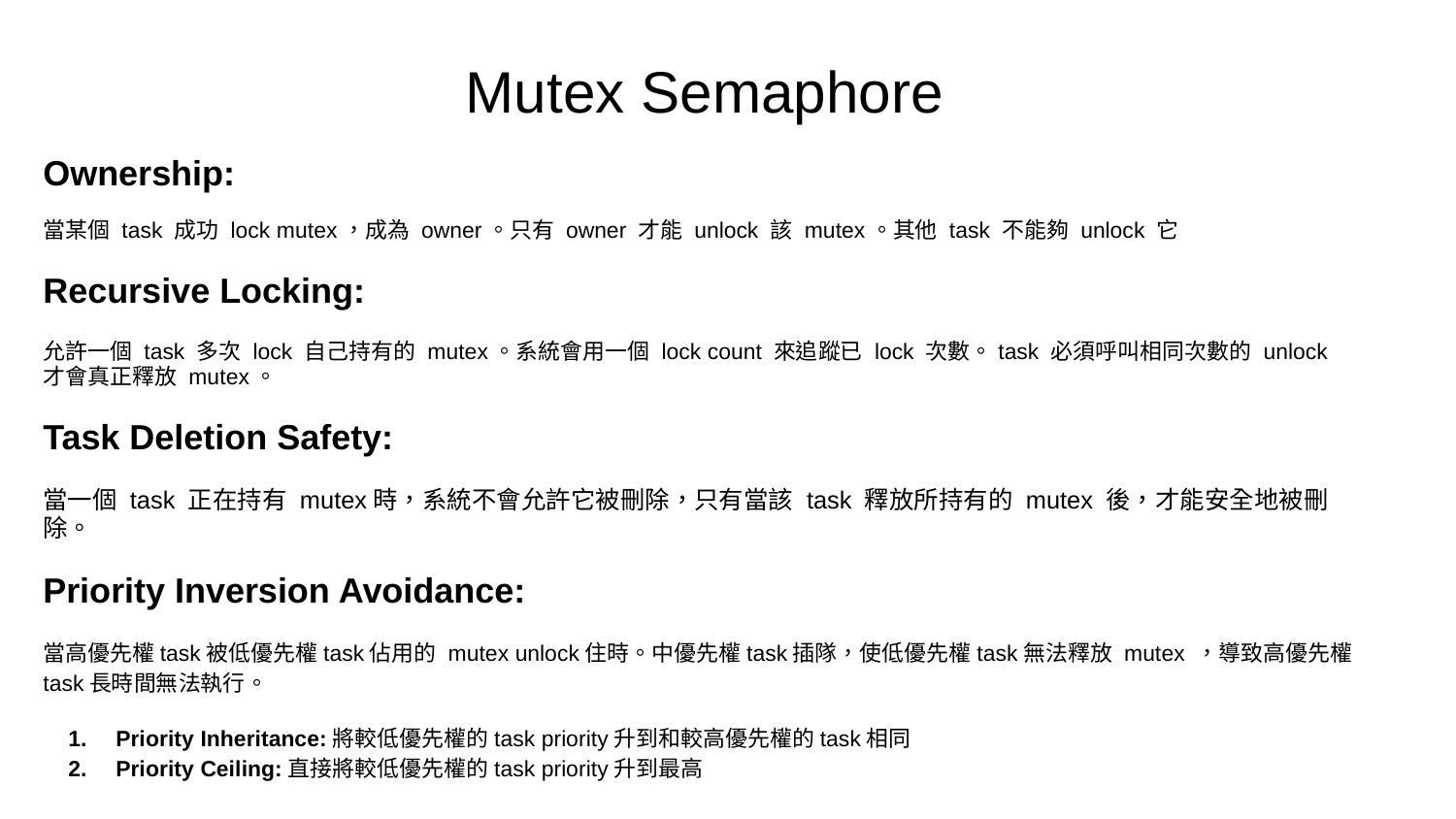

# Mutex Semaphore
Ownership:
當某個 task 成功 lock mutex，成為 owner。只有 owner 才能 unlock 該 mutex。其他 task 不能夠 unlock 它
Recursive Locking:
允許一個 task 多次 lock 自己持有的 mutex。系統會用一個 lock count 來追蹤已 lock 次數。task 必須呼叫相同次數的 unlock 才會真正釋放 mutex。
Task Deletion Safety:
當一個 task 正在持有 mutex時，系統不會允許它被刪除，只有當該 task 釋放所持有的 mutex 後，才能安全地被刪除。
Priority Inversion Avoidance:
當高優先權task被低優先權task佔用的 mutex unlock住時。中優先權task插隊，使低優先權task無法釋放 mutex ，導致高優先權task長時間無法執行。
Priority Inheritance:將較低優先權的task priority升到和較高優先權的task相同
Priority Ceiling:直接將較低優先權的task priority升到最高